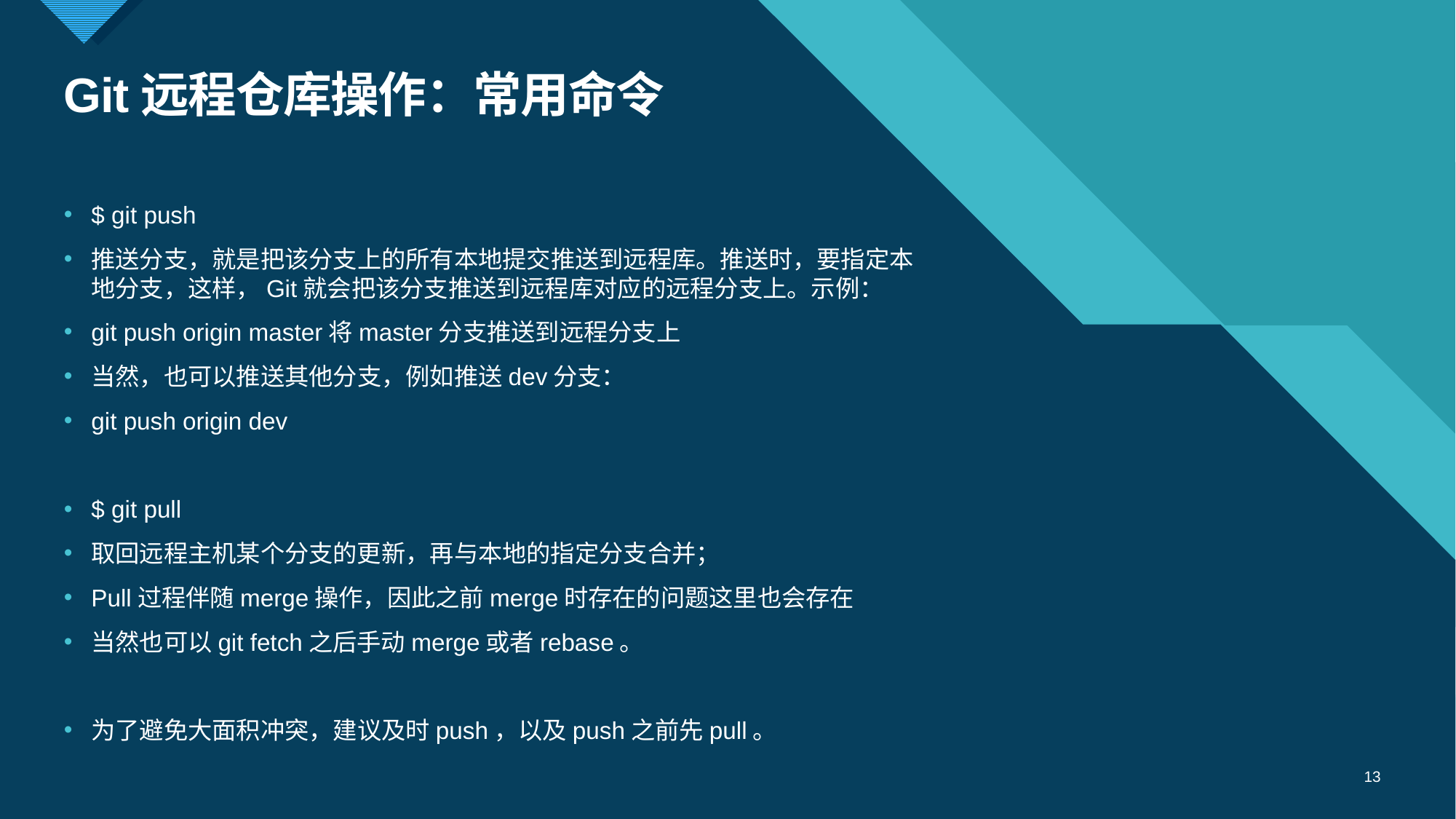

# Git远程仓库操作：常用命令
$ git push
推送分支，就是把该分支上的所有本地提交推送到远程库。推送时，要指定本地分支，这样，Git就会把该分支推送到远程库对应的远程分支上。示例：
git push origin master将master分支推送到远程分支上
当然，也可以推送其他分支，例如推送dev分支：
git push origin dev

$ git pull
取回远程主机某个分支的更新，再与本地的指定分支合并；
Pull过程伴随merge操作，因此之前merge时存在的问题这里也会存在
当然也可以git fetch之后手动merge或者rebase。

为了避免大面积冲突，建议及时push，以及push之前先pull。

13